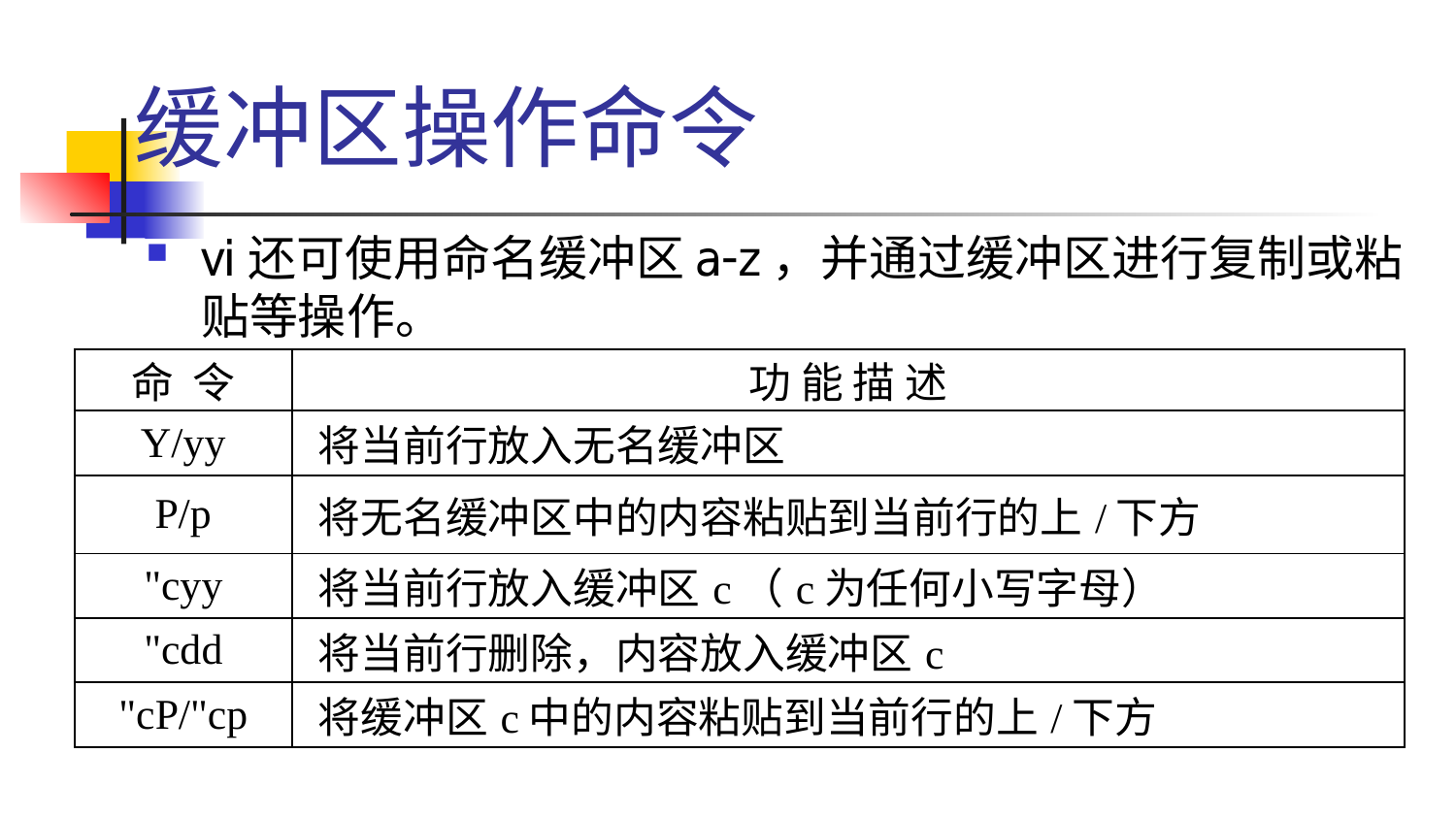

# 缓冲区操作命令
vi还可使用命名缓冲区a-z，并通过缓冲区进行复制或粘贴等操作。
| 命 令 | 功 能 描 述 |
| --- | --- |
| Y/yy | 将当前行放入无名缓冲区 |
| P/p | 将无名缓冲区中的内容粘贴到当前行的上/下方 |
| "cyy | 将当前行放入缓冲区c（c为任何小写字母） |
| "cdd | 将当前行删除，内容放入缓冲区c |
| "cP/"cp | 将缓冲区c中的内容粘贴到当前行的上/下方 |